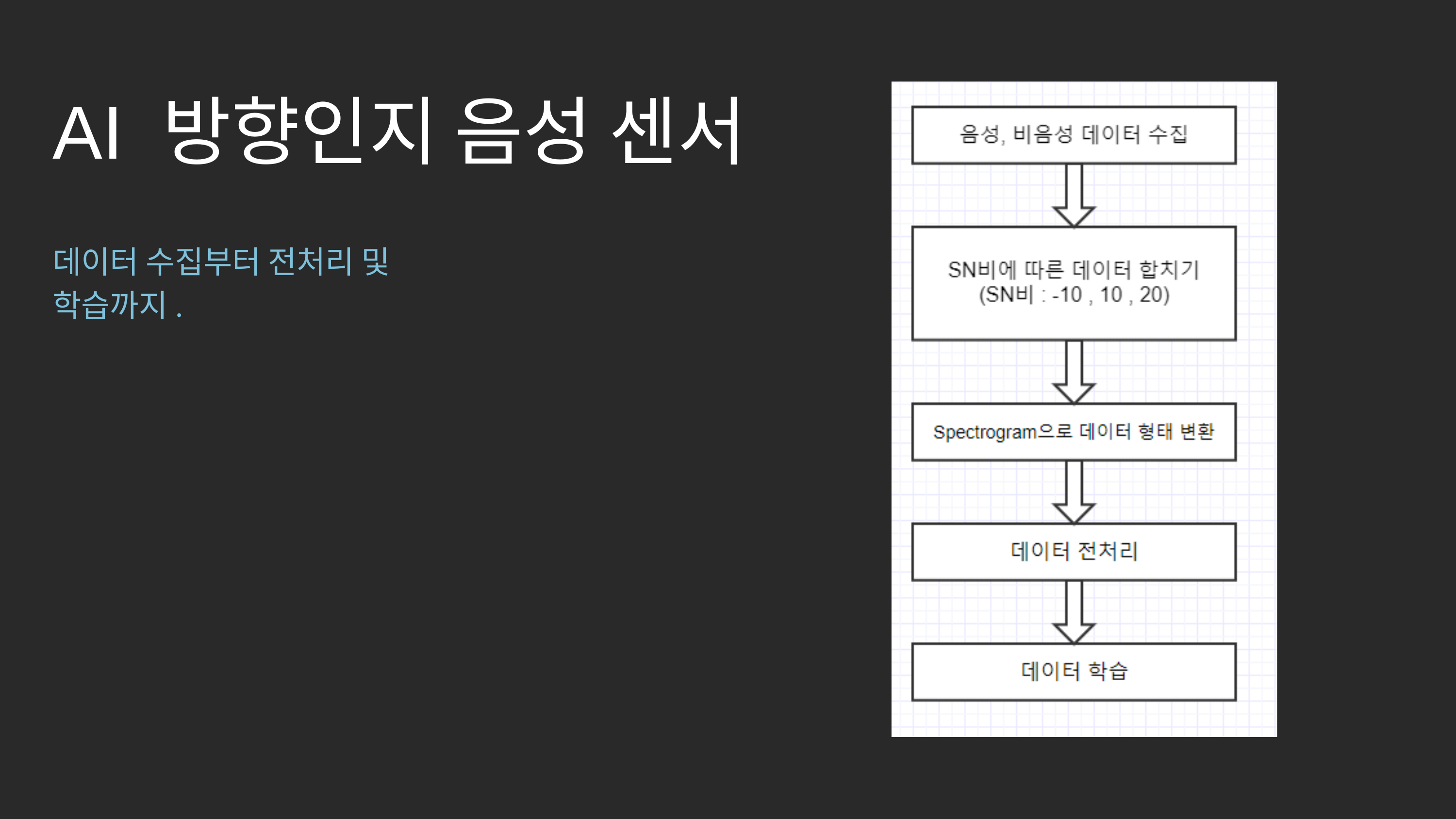

AI 방향인지 음성 센서
데이터 수집부터 전처리 및 학습까지.